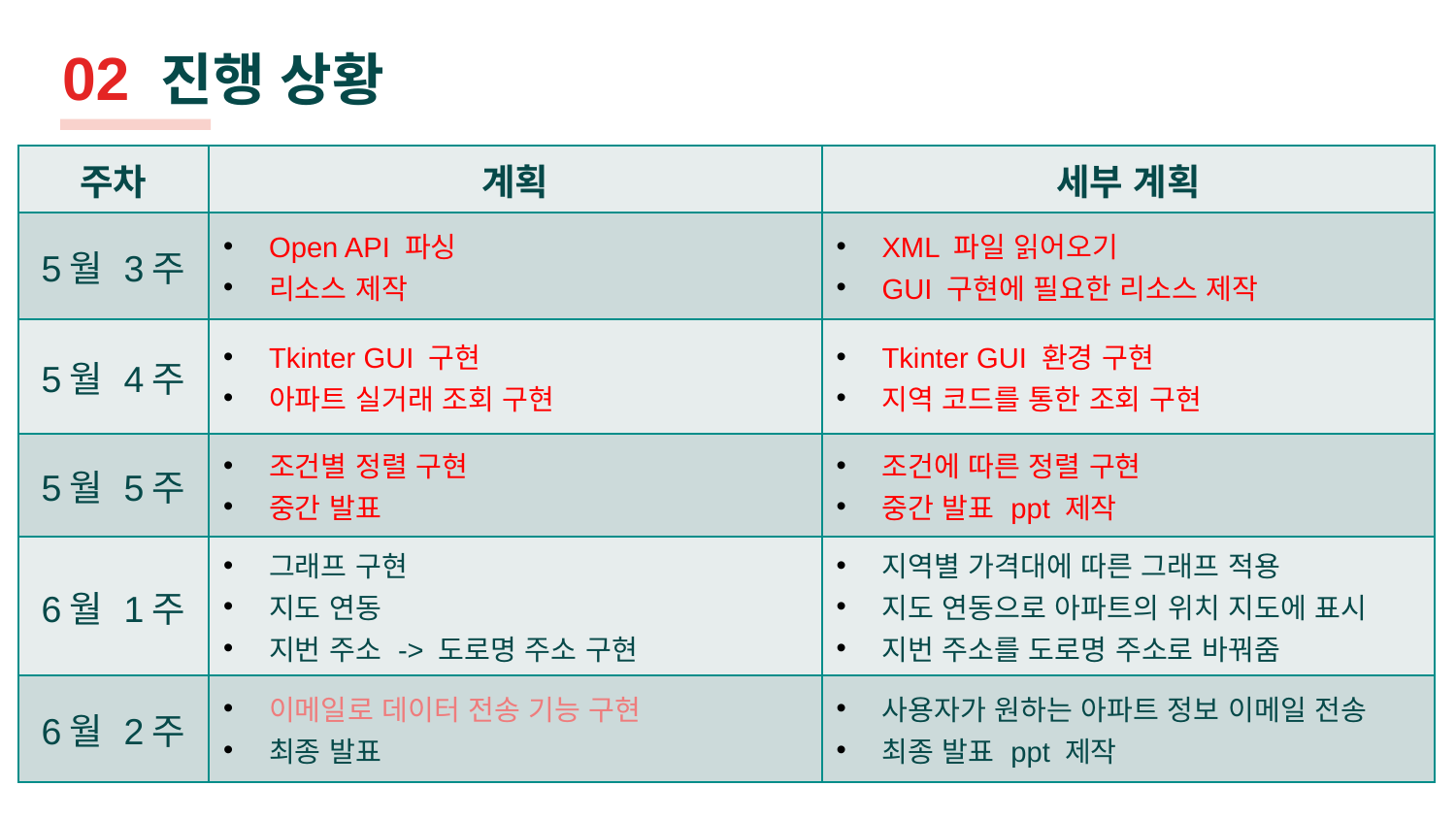

# 02 진행 상황

| 주차 | 계획 | 세부 계획 |
| --- | --- | --- |
| 5월 3주 | Open API 파싱 리소스 제작 | XML 파일 읽어오기 GUI 구현에 필요한 리소스 제작 |
| 5월 4주 | Tkinter GUI 구현 아파트 실거래 조회 구현 | Tkinter GUI 환경 구현 지역 코드를 통한 조회 구현 |
| 5월 5주 | 조건별 정렬 구현 중간 발표 | 조건에 따른 정렬 구현 중간 발표 ppt 제작 |
| 6월 1주 | 그래프 구현 지도 연동 지번 주소 -> 도로명 주소 구현 | 지역별 가격대에 따른 그래프 적용 지도 연동으로 아파트의 위치 지도에 표시 지번 주소를 도로명 주소로 바꿔줌 |
| 6월 2주 | 이메일로 데이터 전송 기능 구현 최종 발표 | 사용자가 원하는 아파트 정보 이메일 전송 최종 발표 ppt 제작 |